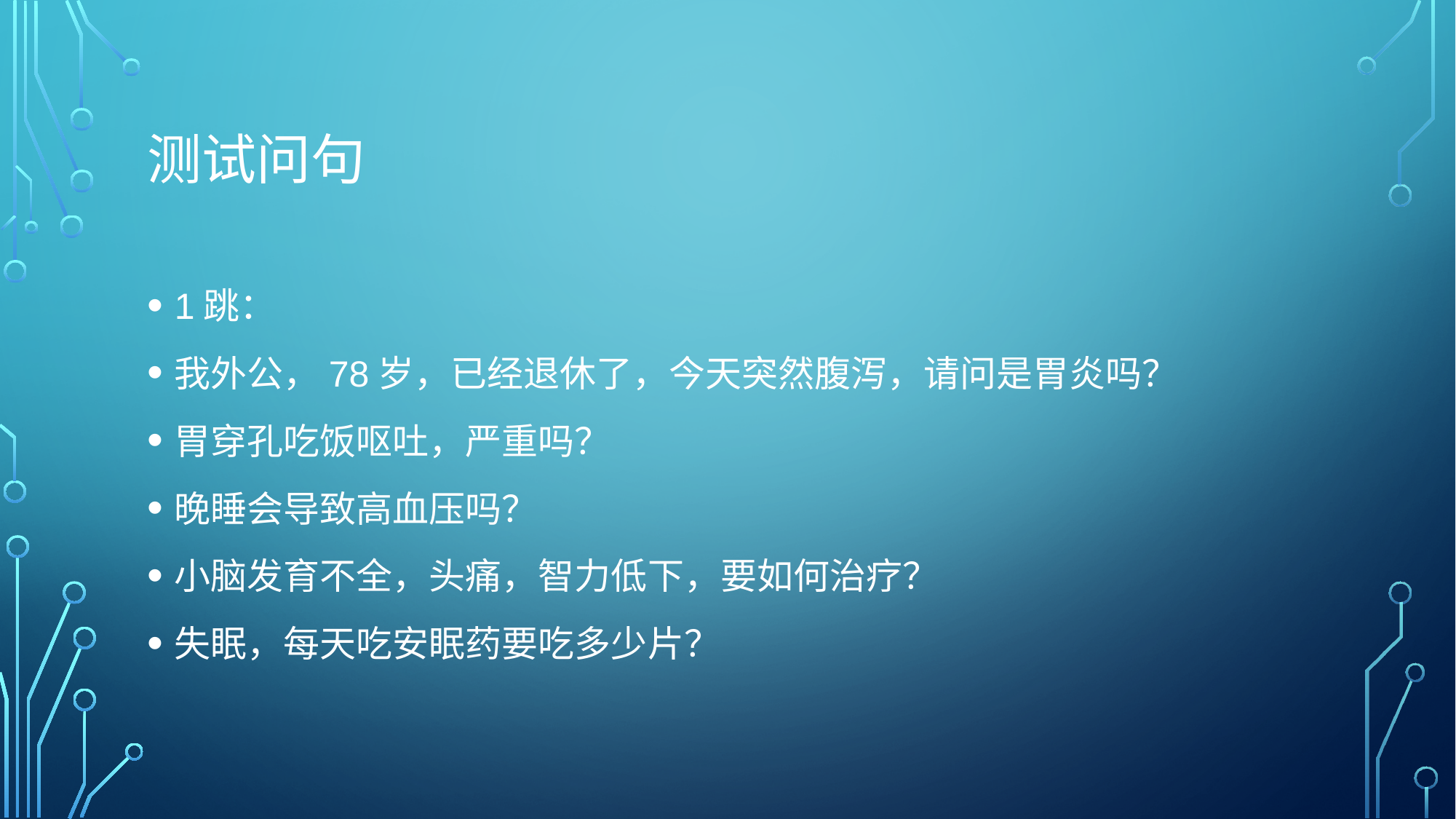

# 测试问句
1跳：
我外公，78岁，已经退休了，今天突然腹泻，请问是胃炎吗？
胃穿孔吃饭呕吐，严重吗？
晚睡会导致高血压吗？
小脑发育不全，头痛，智力低下，要如何治疗？
失眠，每天吃安眠药要吃多少片？